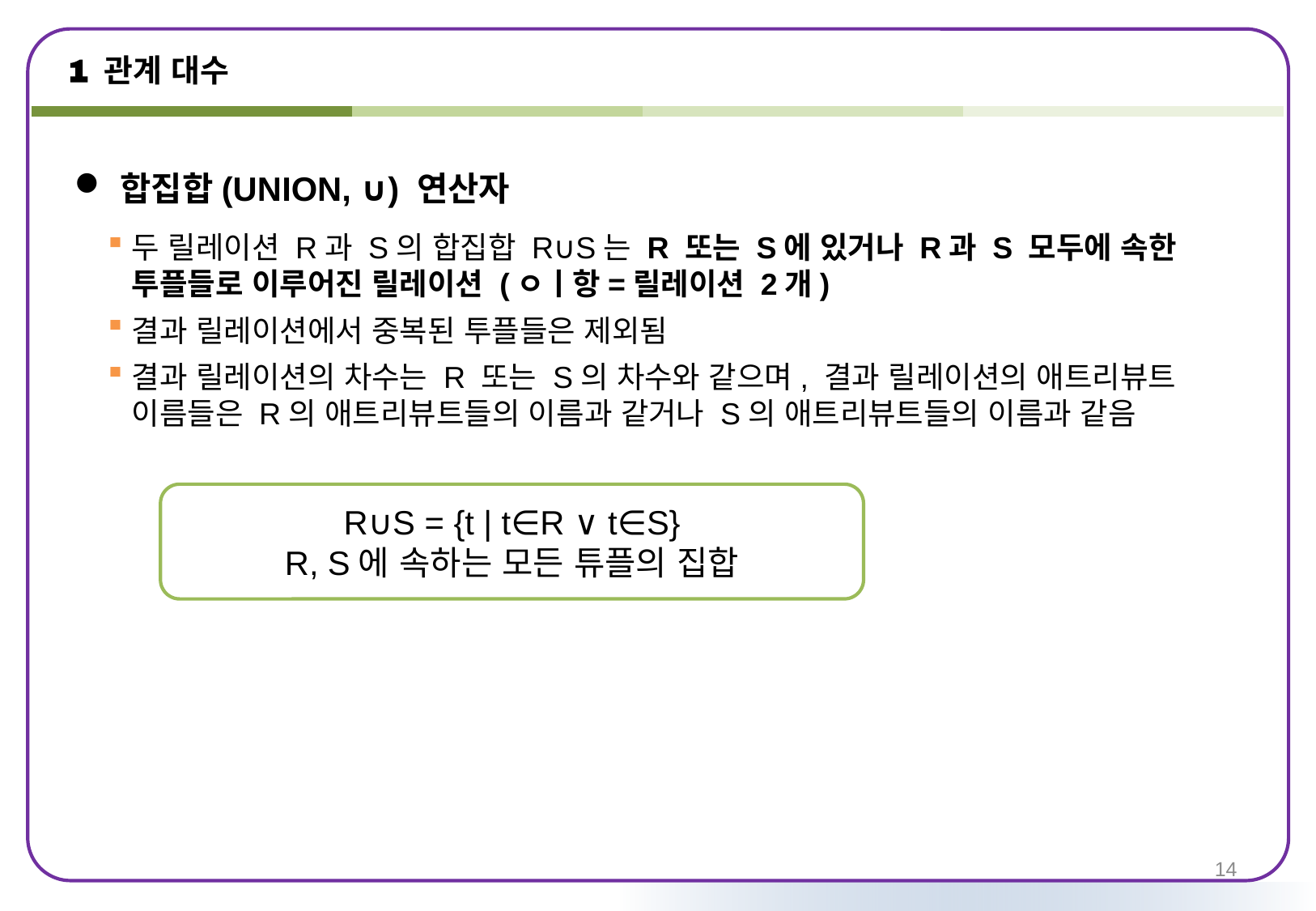

# 1 관계 대수
합집합(UNION, ∪) 연산자
두 릴레이션 R과 S의 합집합 R∪S는 R 또는 S에 있거나 R과 S 모두에 속한 투플들로 이루어진 릴레이션 (ㅇㅣ항=릴레이션 2개)
결과 릴레이션에서 중복된 투플들은 제외됨
결과 릴레이션의 차수는 R 또는 S의 차수와 같으며, 결과 릴레이션의 애트리뷰트 이름들은 R의 애트리뷰트들의 이름과 같거나 S의 애트리뷰트들의 이름과 같음
R∪S = {t | t∈R ∨ t∈S}
R, S에 속하는 모든 튜플의 집합
14